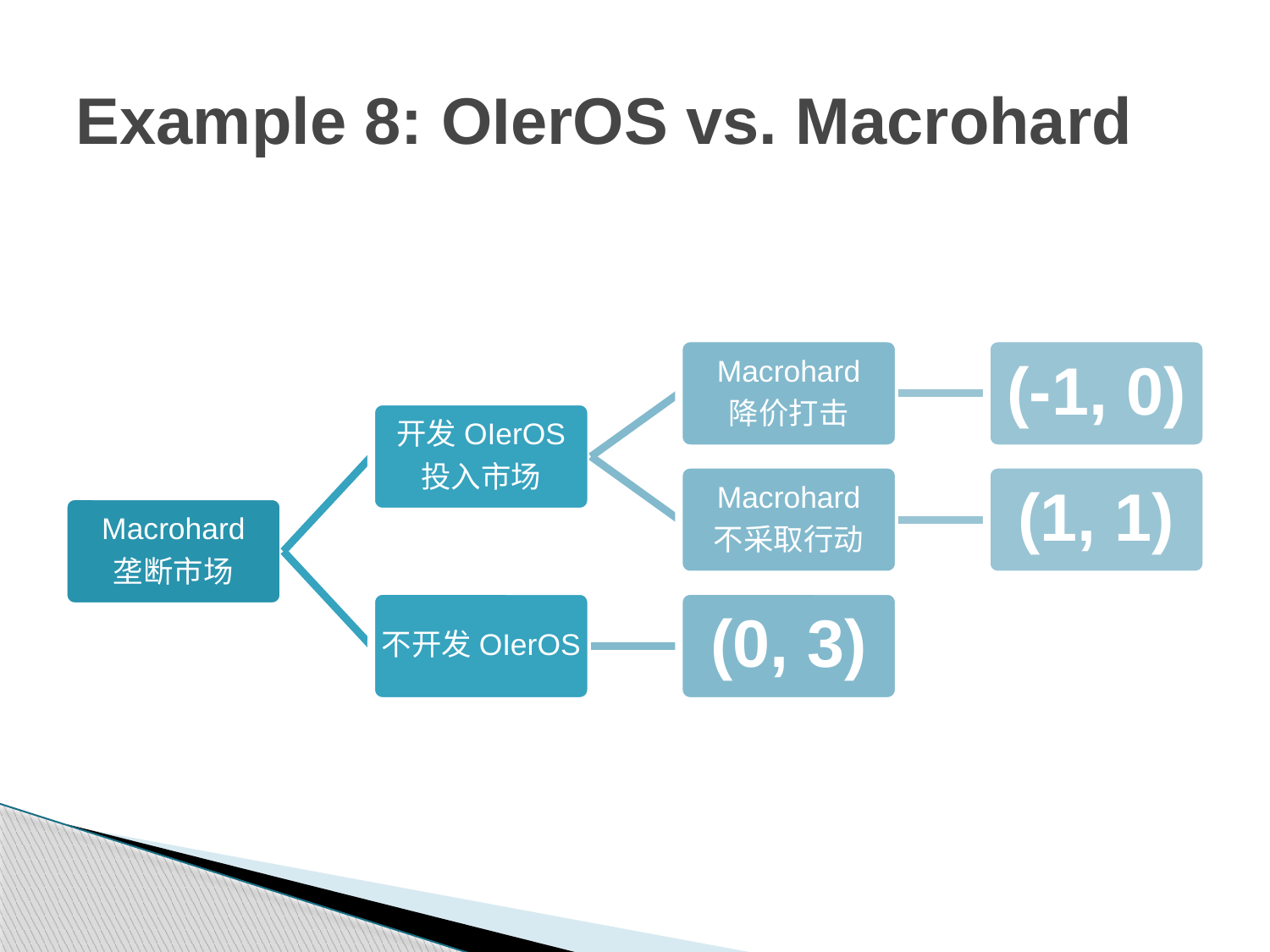

# Example 8: OIerOS vs. Macrohard
Macrohard
垄断市场

开发OIerOS
投入市场

Macrohard
降价打击

(-1, 0)

Macrohard
不采取行动

(1, 1)

不开发OIerOS

(0, 3)